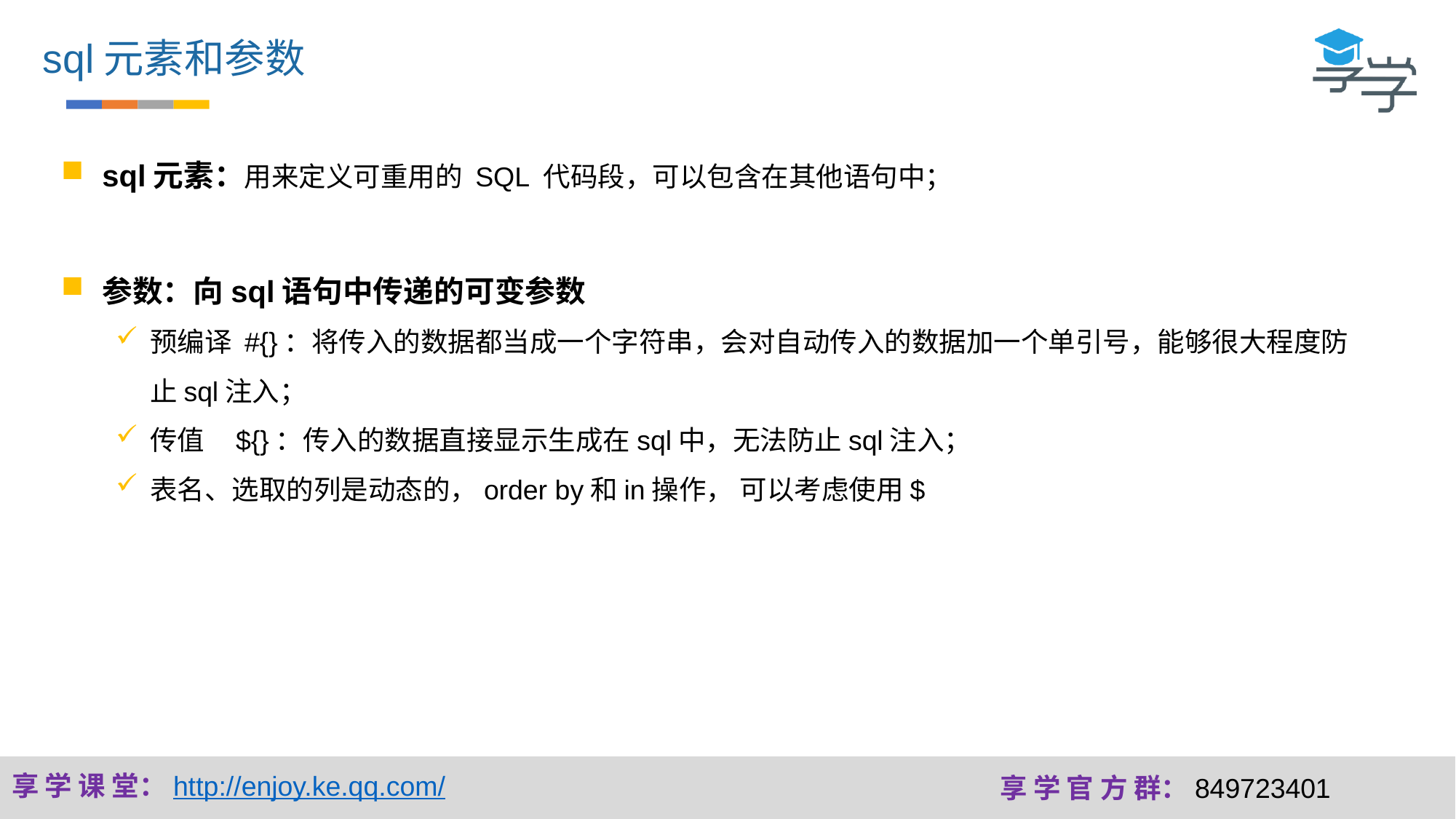

sql元素和参数

sql元素：用来定义可重用的 SQL 代码段，可以包含在其他语句中；
参数：向sql语句中传递的可变参数
预编译 #{}：将传入的数据都当成一个字符串，会对自动传入的数据加一个单引号，能够很大程度防止sql注入；
传值    ${}：传入的数据直接显示生成在sql中，无法防止sql注入；
表名、选取的列是动态的，order by和in操作， 可以考虑使用$